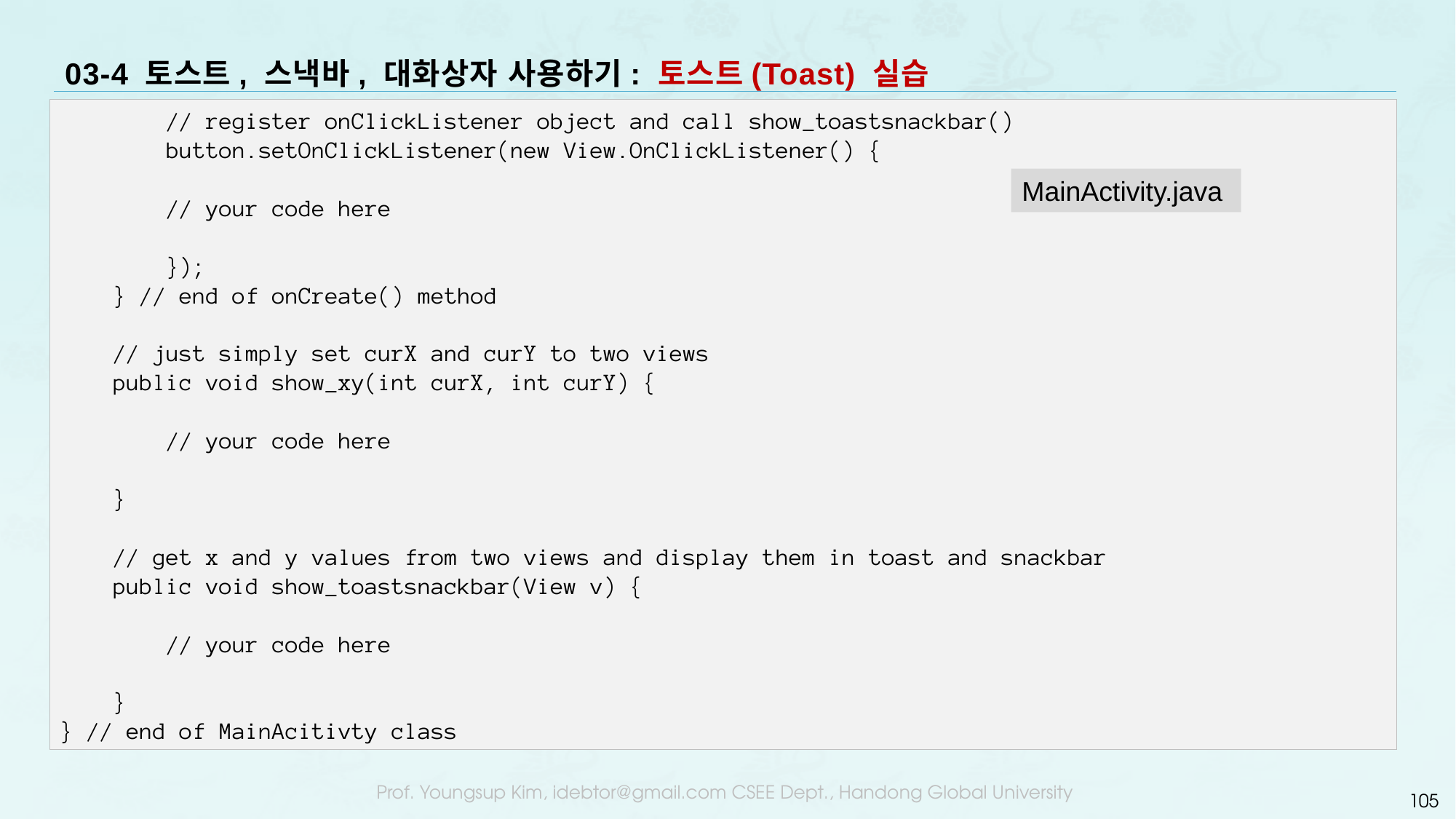

# 03-4 토스트, 스낵바, 대화상자 사용하기: 토스트(Toast) 실습
        // register onClickListener object and call show_toastsnackbar()
        button.setOnClickListener(new View.OnClickListener() {

        // your code here

        });
    } // end of onCreate() method

    // just simply set curX and curY to two views
    public void show_xy(int curX, int curY) {

        // your code here

    }

    // get x and y values from two views and display them in toast and snackbar
    public void show_toastsnackbar(View v) {

        // your code here

    }
} // end of MainAcitivty class

MainActivity.java
105